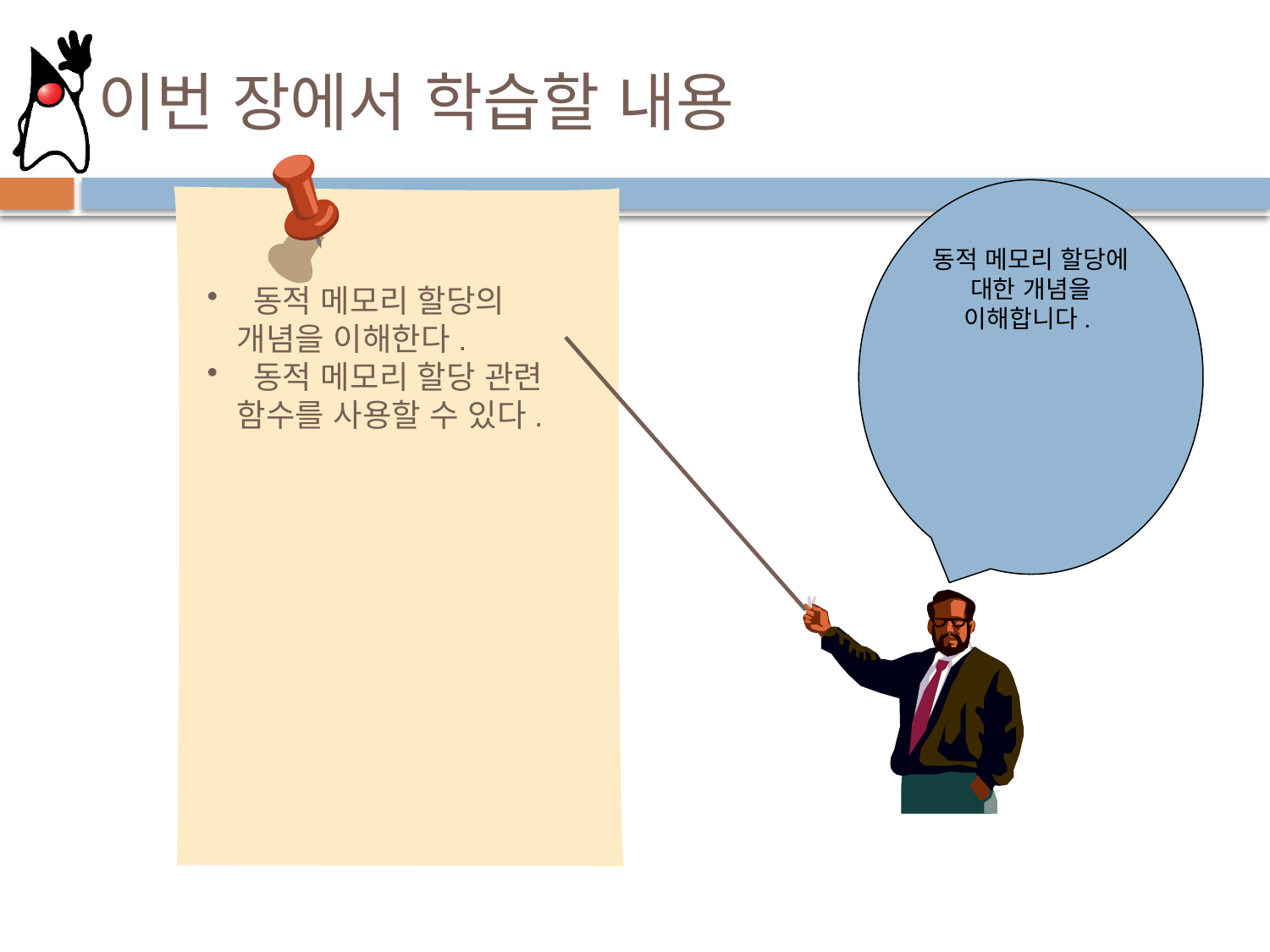

# 이번 장에서 학습할 내용

동적 메모리 할당에 대한 개념을 이해합니다.
 동적 메모리 할당의 개념을 이해한다.
 동적 메모리 할당 관련 함수를 사용할 수 있다.